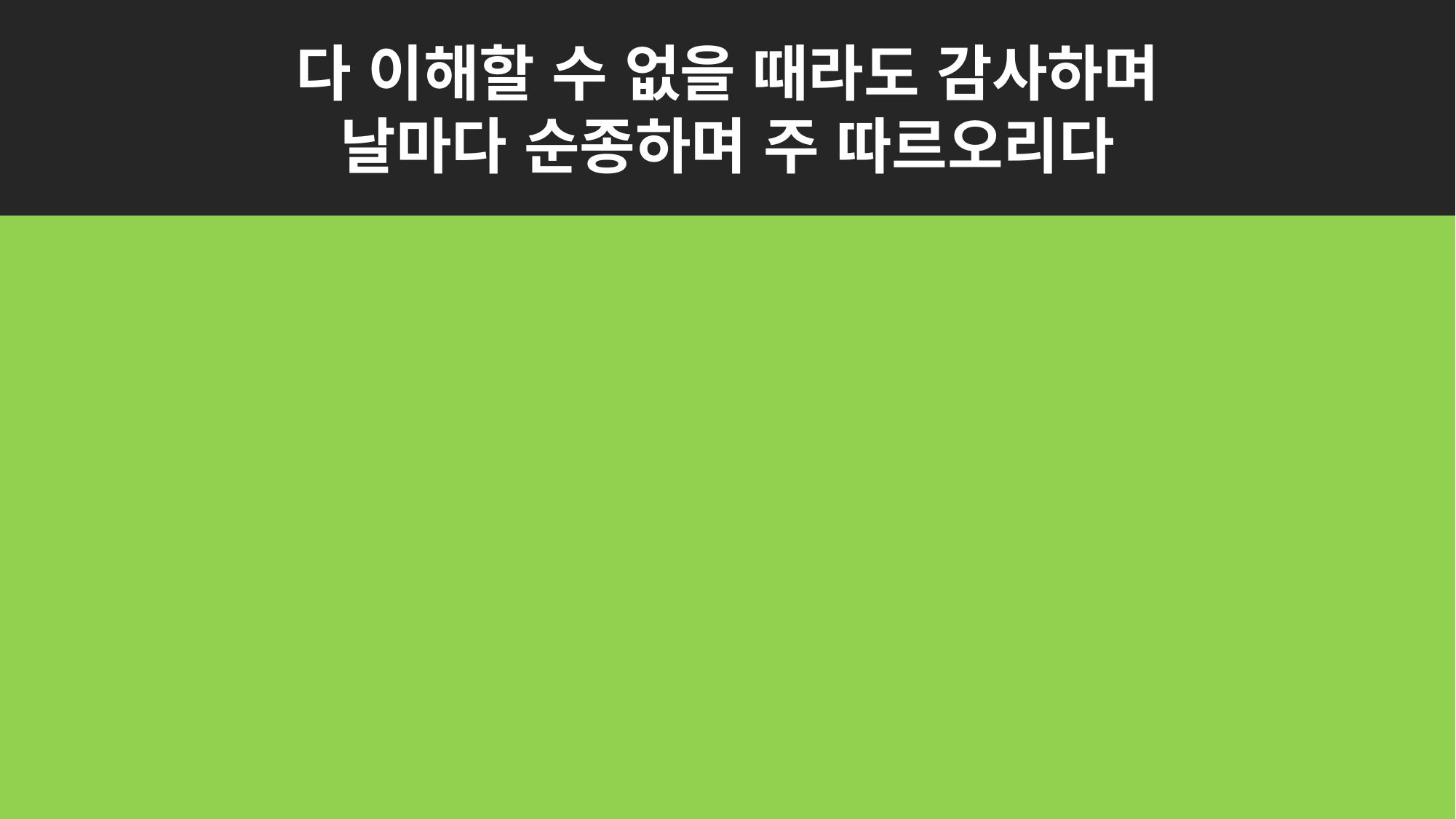

다 이해할 수 없을 때라도 감사하며
날마다 순종하며 주 따르오리다